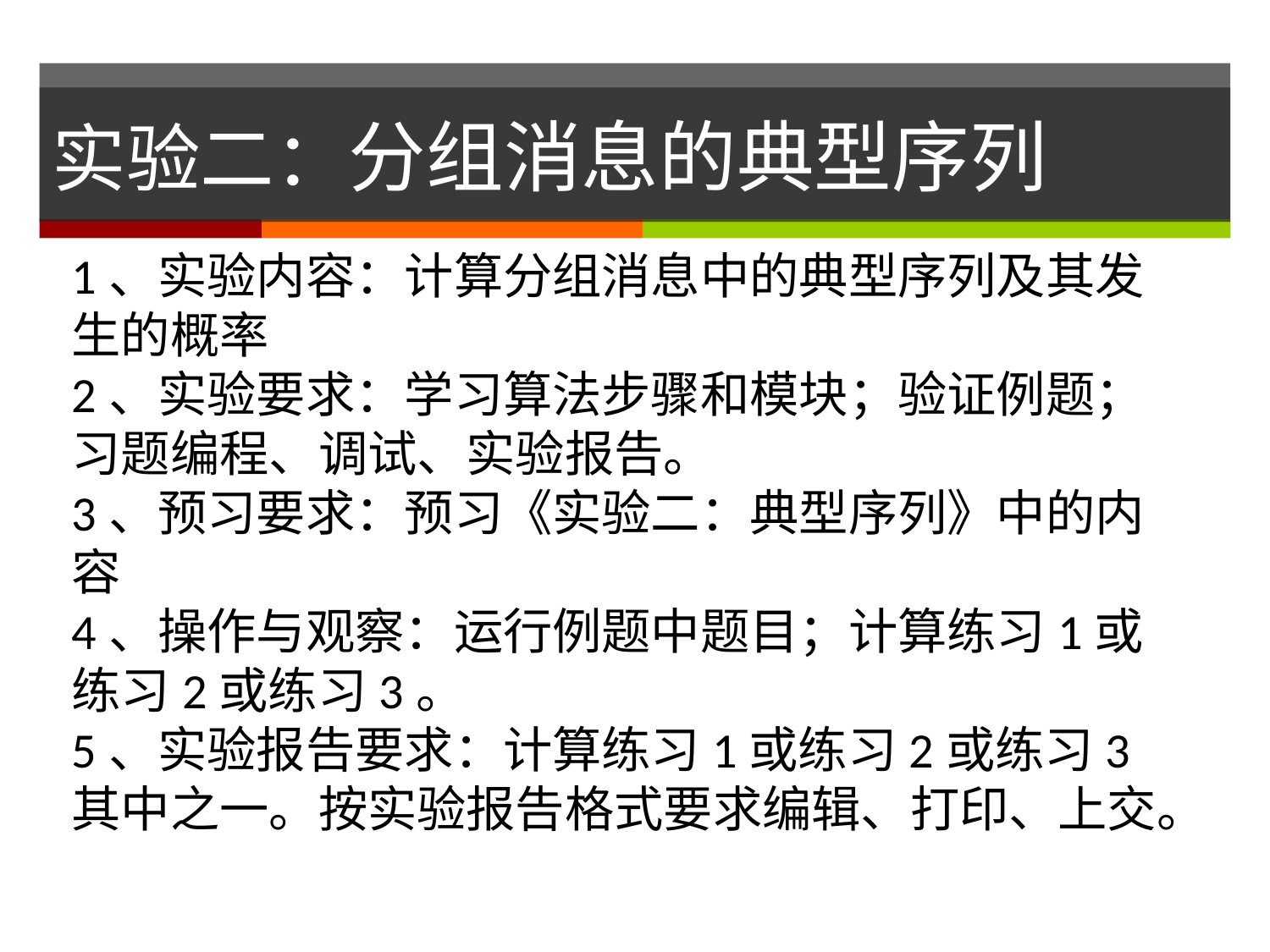

# 实验二：分组消息的典型序列
1、实验内容：计算分组消息中的典型序列及其发生的概率
2、实验要求：学习算法步骤和模块；验证例题；习题编程、调试、实验报告。
3、预习要求：预习《实验二：典型序列》中的内容
4、操作与观察：运行例题中题目；计算练习1或练习2或练习3。
5、实验报告要求：计算练习1或练习2或练习3其中之一。按实验报告格式要求编辑、打印、上交。